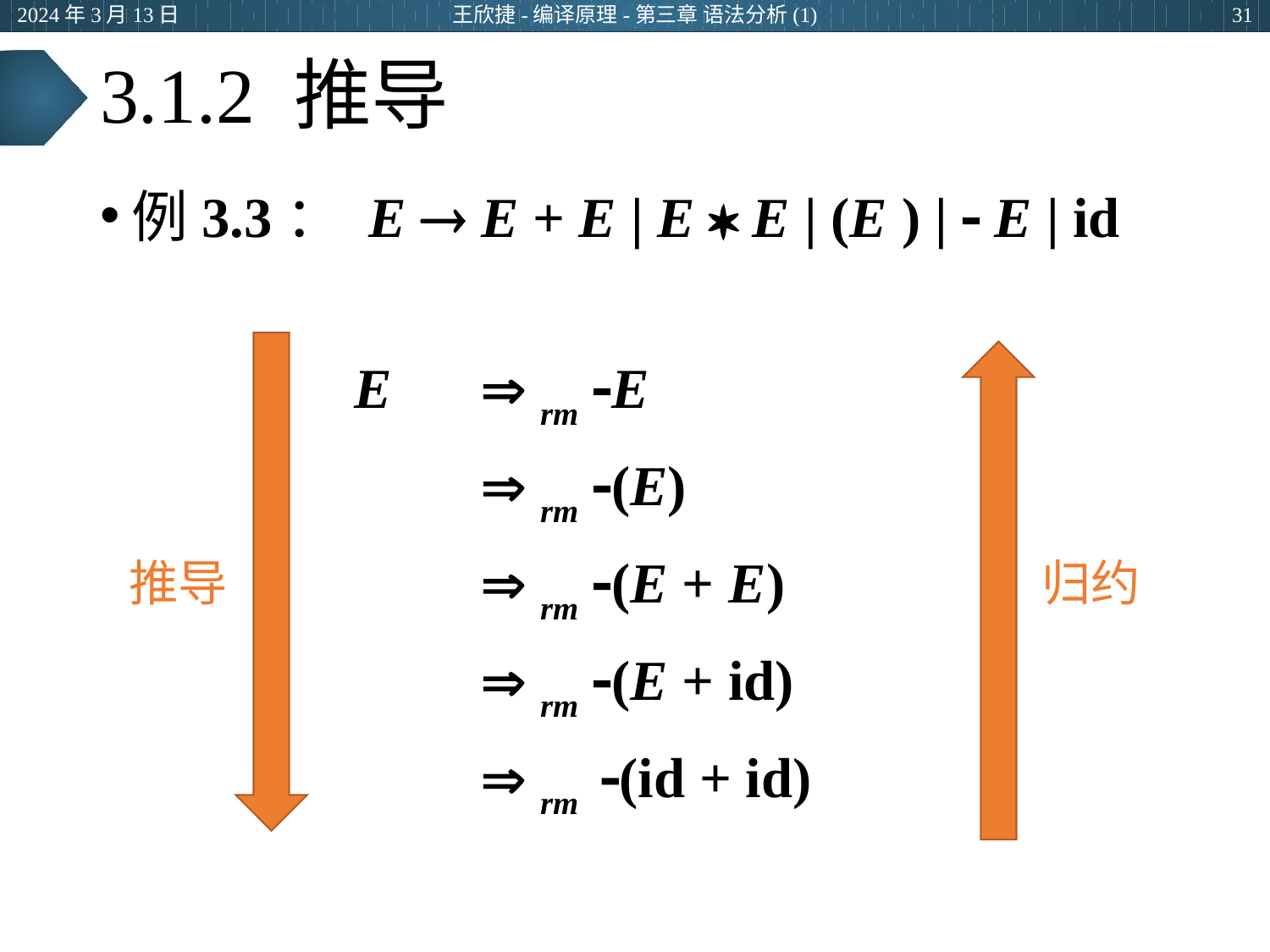

2024年3月13日
王欣捷-编译原理-第三章 语法分析(1)
31
# 3.1.2 推导
例3.3： E → E + E | E ∗ E | (E ) | − E | id

		E	⇒ rm −E
			⇒ rm −(E)
			⇒ rm −(E + E)
			⇒ rm −(E + id)
			⇒ rm  −(id + id)

推导
归约